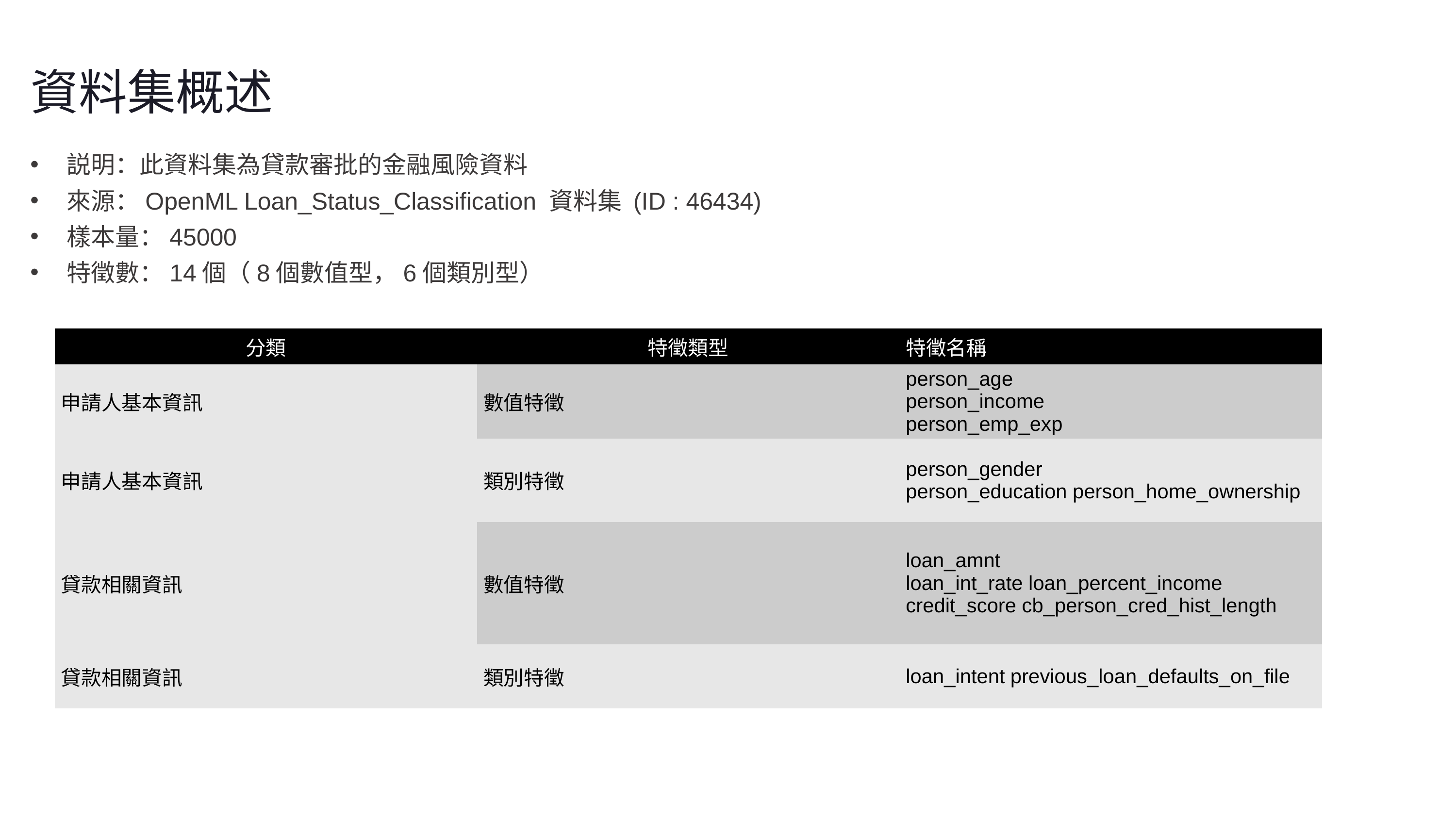

資料集概述
説明：此資料集為貸款審批的金融風險資料
來源：OpenML Loan_Status_Classification 資料集 (ID : 46434)
樣本量：45000
特徵數：14個（8個數值型，6個類別型）

| 分類 | 特徵類型 | 特徵名稱 |
| --- | --- | --- |
| 申請人基本資訊 | 數值特徵 | person\_age person\_income person\_emp\_exp |
| 申請人基本資訊 | 類別特徵 | person\_gender person\_education person\_home\_ownership |
| 貸款相關資訊 | 數值特徵 | loan\_amnt loan\_int\_rate loan\_percent\_income credit\_score cb\_person\_cred\_hist\_length |
| 貸款相關資訊 | 類別特徵 | loan\_intent previous\_loan\_defaults\_on\_file |